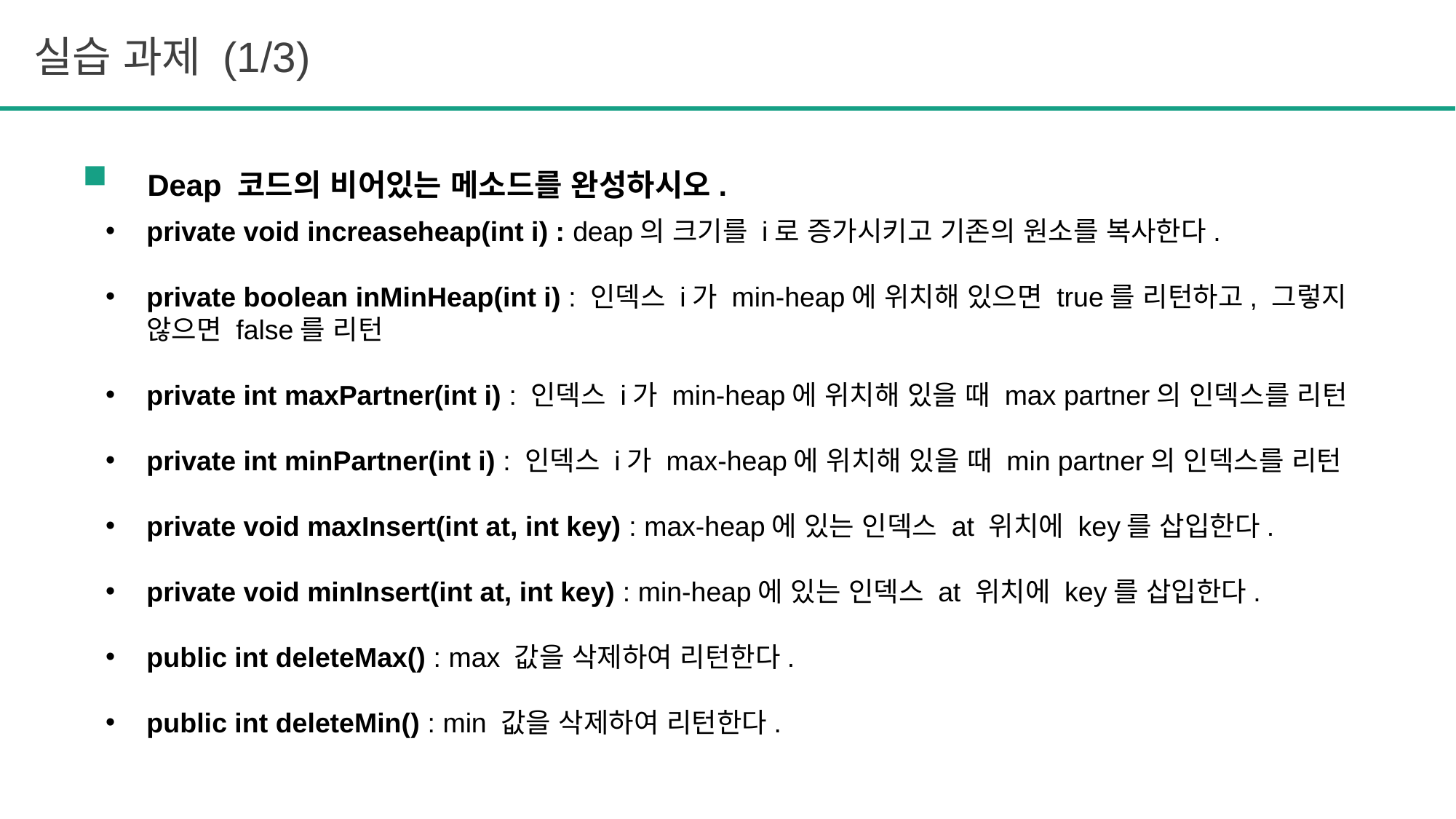

실습 과제 (1/3)
Deap 코드의 비어있는 메소드를 완성하시오.

private void increaseheap(int i) : deap의 크기를 i로 증가시키고 기존의 원소를 복사한다.

private boolean inMinHeap(int i) : 인덱스 i가 min-heap에 위치해 있으면 true를 리턴하고, 그렇지 않으면 false를 리턴

private int maxPartner(int i) : 인덱스 i가 min-heap에 위치해 있을 때 max partner의 인덱스를 리턴

private int minPartner(int i) : 인덱스 i가 max-heap에 위치해 있을 때 min partner의 인덱스를 리턴

private void maxInsert(int at, int key) : max-heap에 있는 인덱스 at 위치에 key를 삽입한다.

private void minInsert(int at, int key) : min-heap에 있는 인덱스 at 위치에 key를 삽입한다.

public int deleteMax() : max 값을 삭제하여 리턴한다.

public int deleteMin() : min 값을 삭제하여 리턴한다.